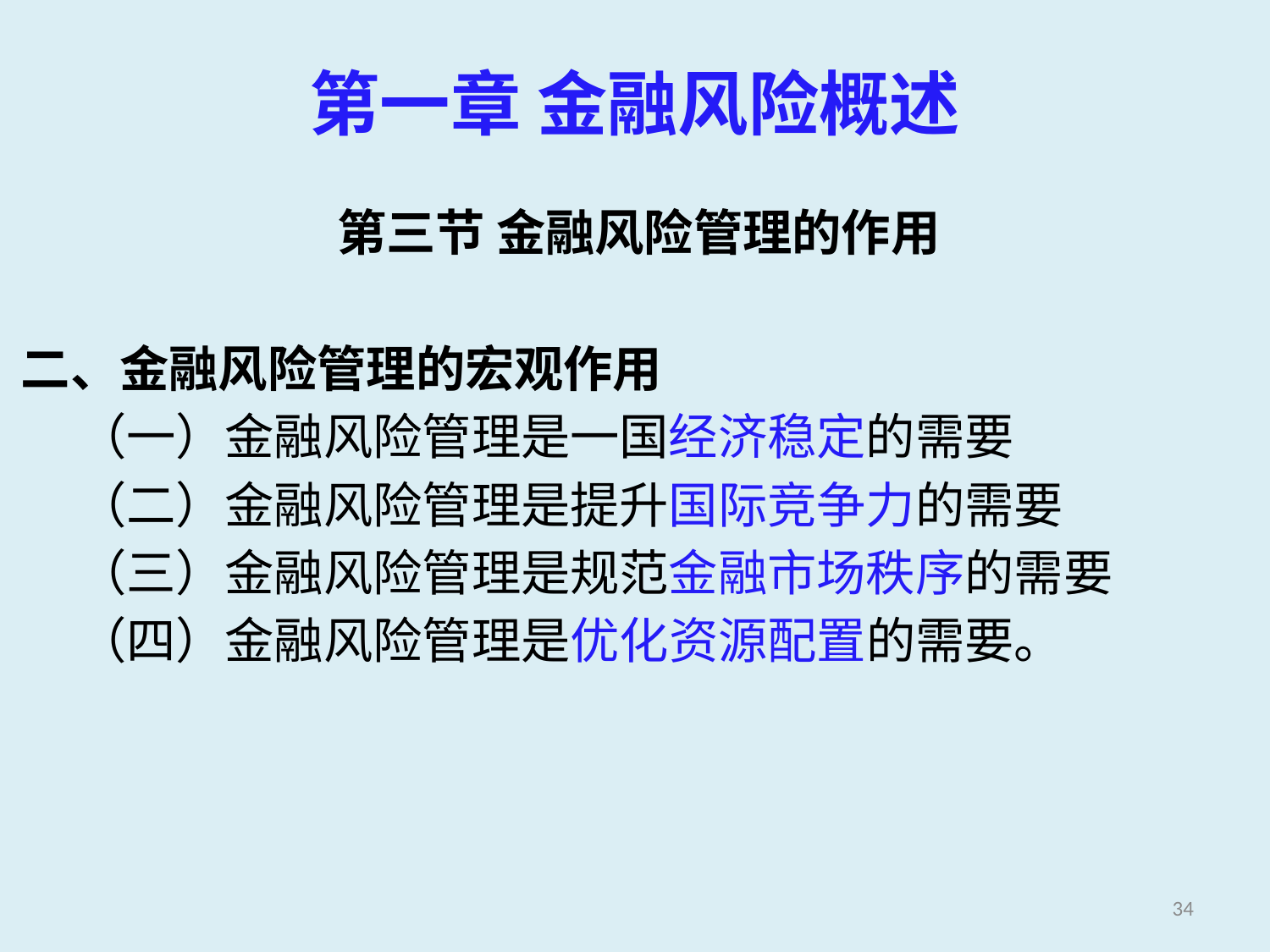

# 第一章 金融风险概述
第三节 金融风险管理的作用

二、金融风险管理的宏观作用
    （一）金融风险管理是一国经济稳定的需要
    （二）金融风险管理是提升国际竞争力的需要
    （三）金融风险管理是规范金融市场秩序的需要
    （四）金融风险管理是优化资源配置的需要。
34